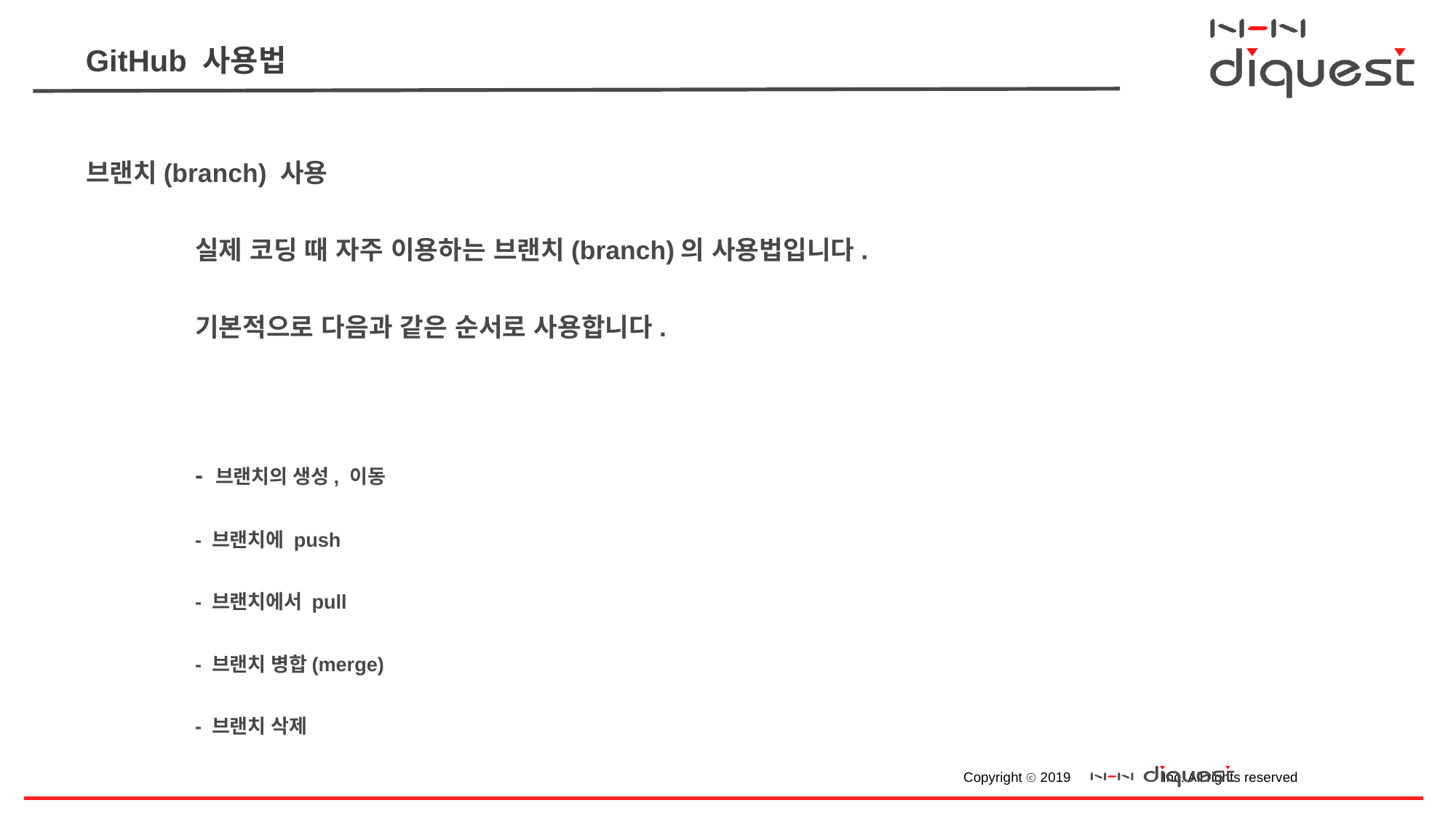

# GitHub 사용법
브랜치(branch) 사용
	실제 코딩 때 자주 이용하는 브랜치(branch)의 사용법입니다.
	기본적으로 다음과 같은 순서로 사용합니다.

	- 브랜치의 생성, 이동
	- 브랜치에 push
	- 브랜치에서 pull
	- 브랜치 병합(merge)
	- 브랜치 삭제